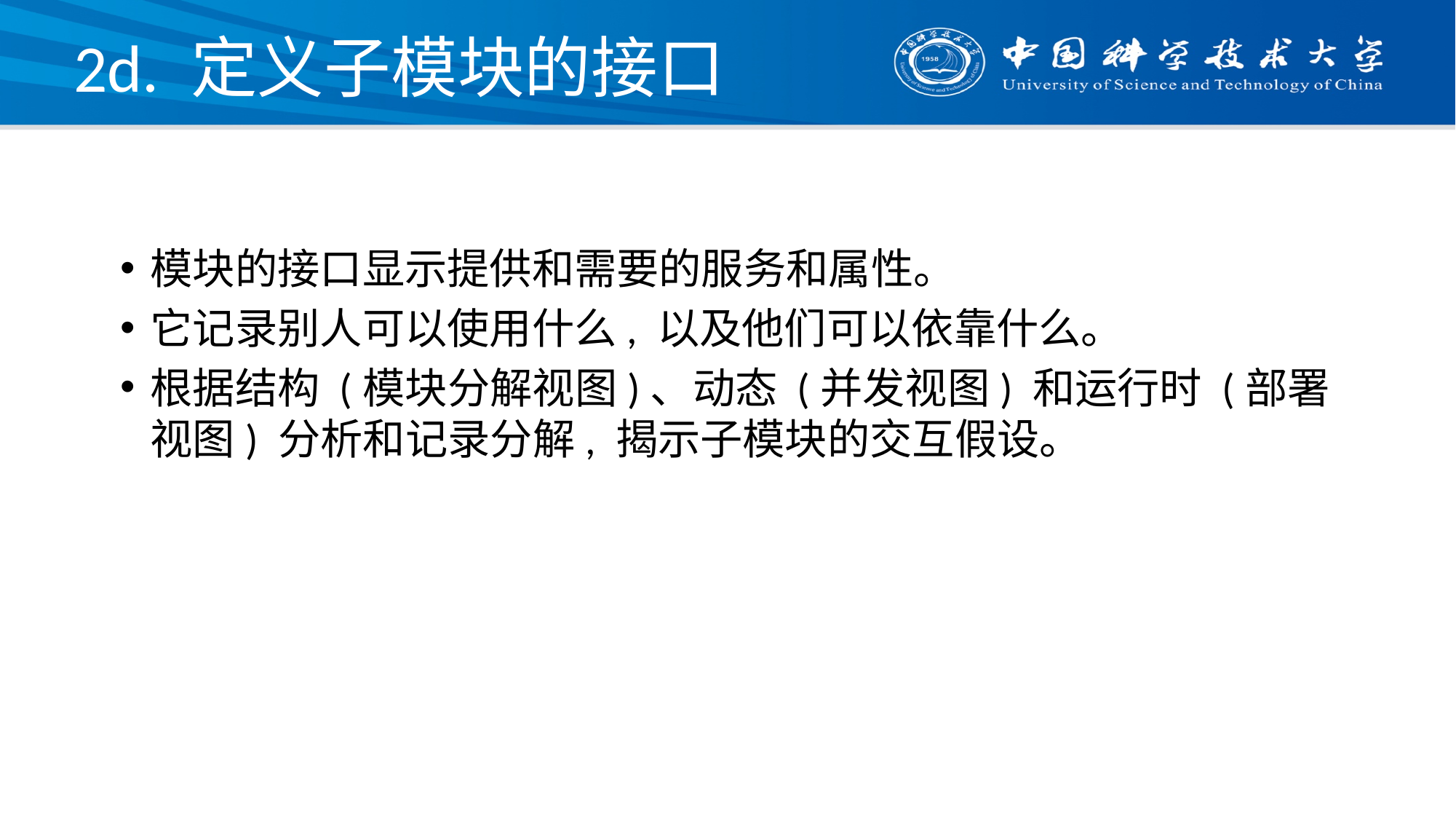

# 2d. 定义子模块的接口
模块的接口显示提供和需要的服务和属性。
它记录别人可以使用什么, 以及他们可以依靠什么。
根据结构 (模块分解视图)、动态 (并发视图) 和运行时 (部署视图) 分析和记录分解, 揭示子模块的交互假设。